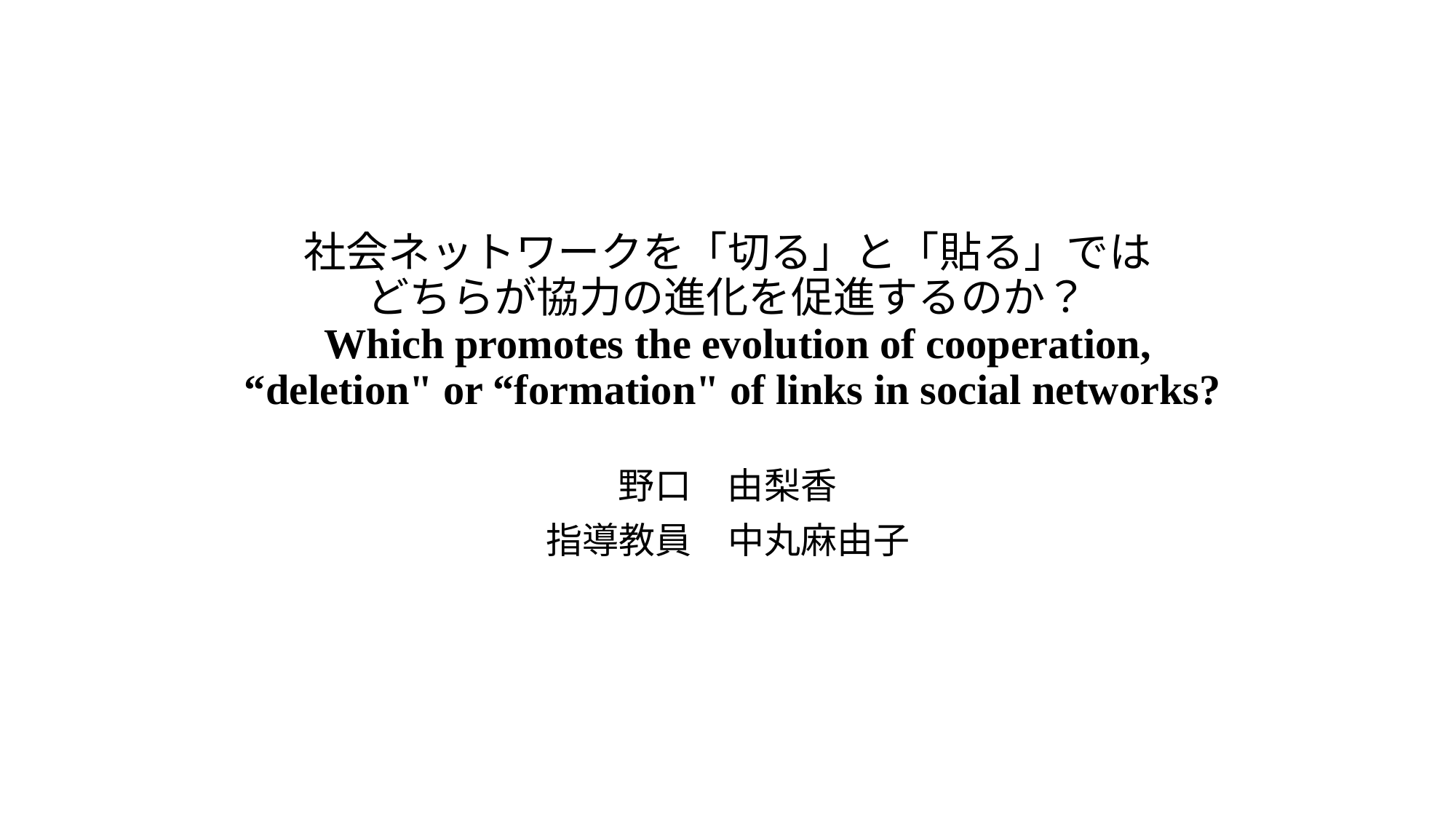

# 社会ネットワークを「切る」と「貼る」では どちらが協力の進化を促進するのか？ Which promotes the evolution of cooperation, “deletion" or “formation" of links in social networks?
野口　由梨香
指導教員　中丸麻由子